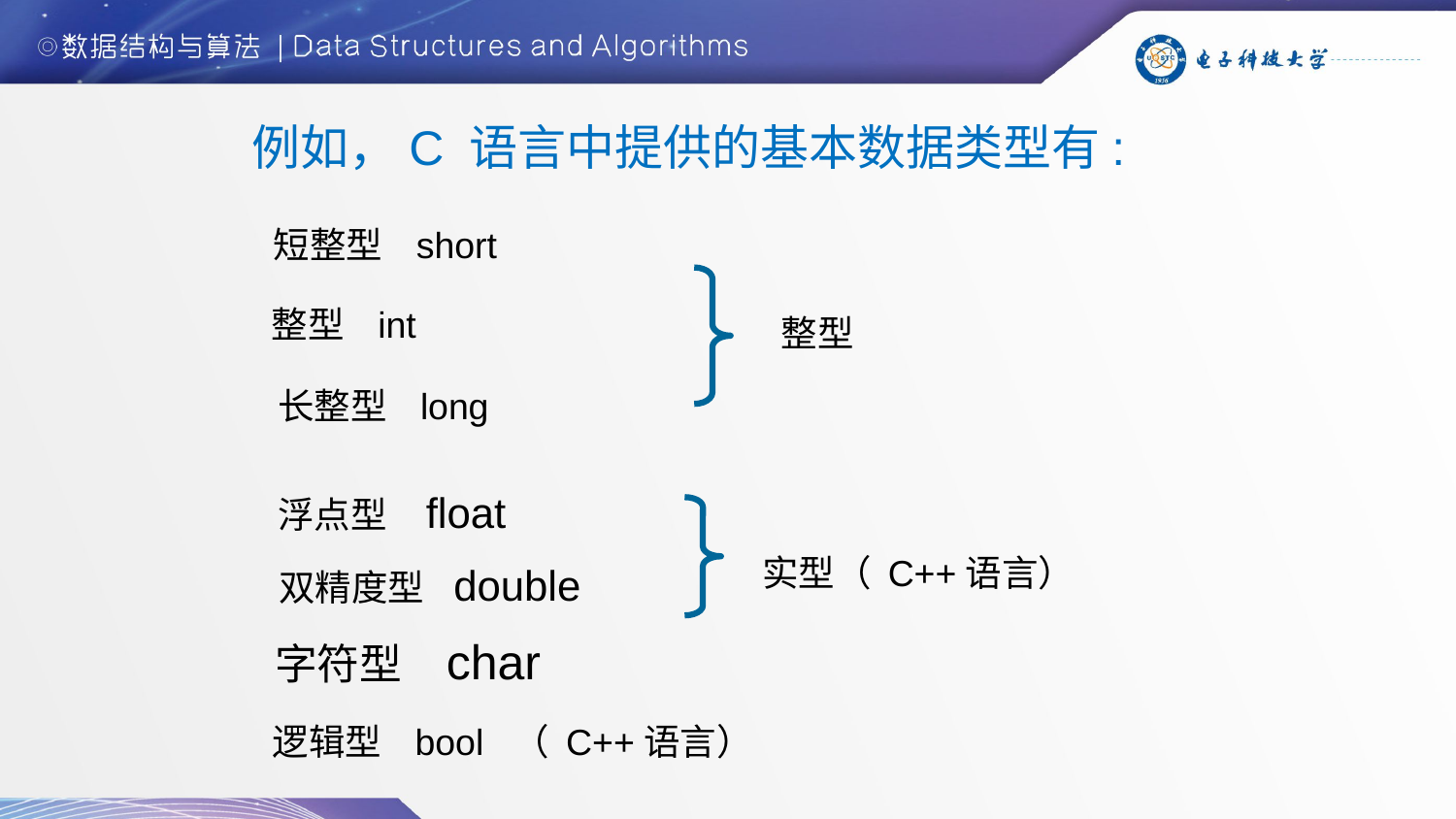

例如，C 语言中提供的基本数据类型有:
短整型   short

整型   int
整型
长整型   long
浮点型   float

实型（ C++语言）
双精度型  double
字符型   char
逻辑型   bool  （ C++语言）